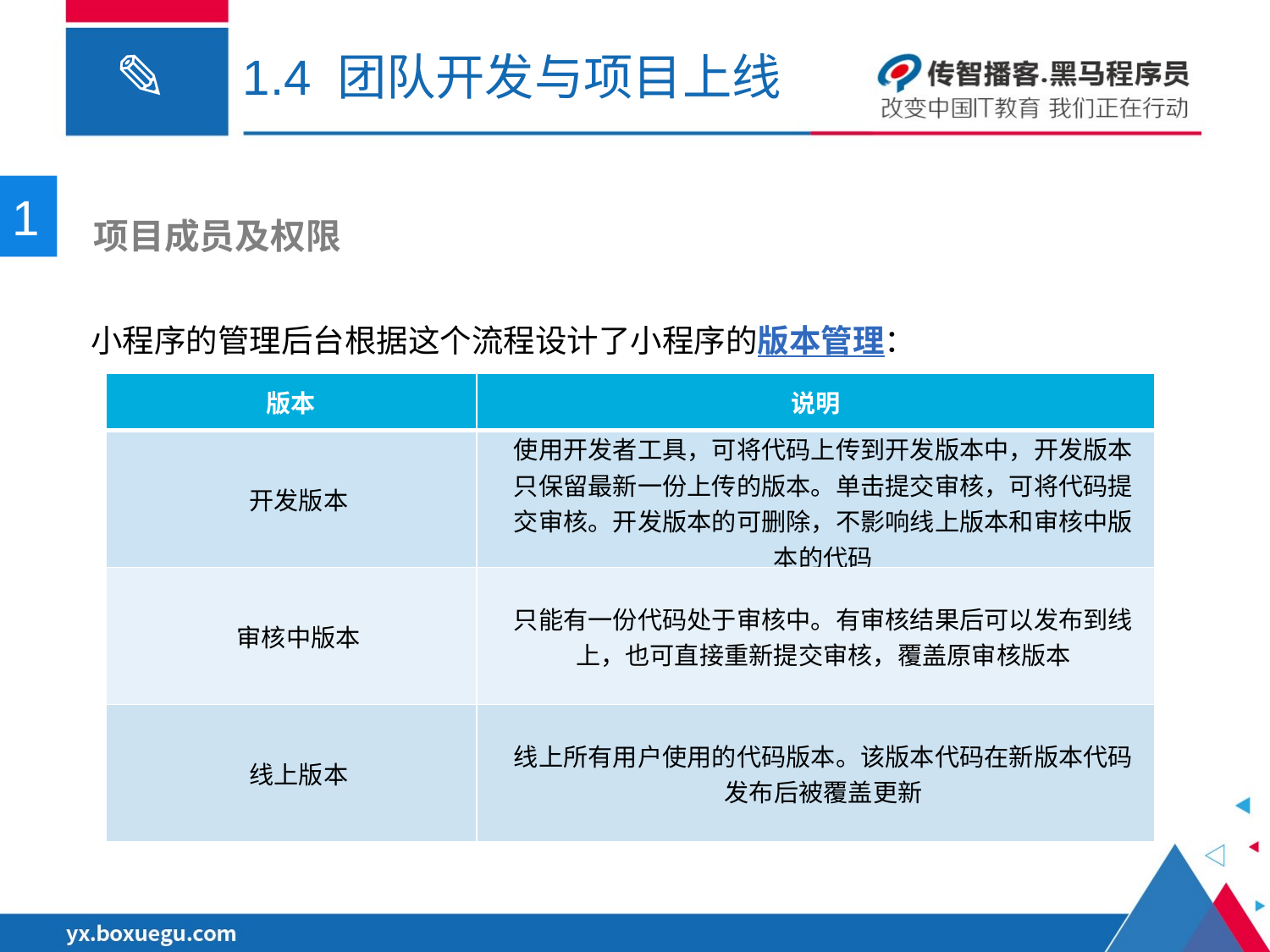

# 1.4 团队开发与项目上线

1
  项目成员及权限
小程序的管理后台根据这个流程设计了小程序的版本管理：
| 版本 | 说明 |
| --- | --- |
| 开发版本 | 使用开发者工具，可将代码上传到开发版本中，开发版本只保留最新一份上传的版本。单击提交审核，可将代码提交审核。开发版本的可删除，不影响线上版本和审核中版本的代码 |
| 审核中版本 | 只能有一份代码处于审核中。有审核结果后可以发布到线上，也可直接重新提交审核，覆盖原审核版本 |
| 线上版本 | 线上所有用户使用的代码版本。该版本代码在新版本代码发布后被覆盖更新 |